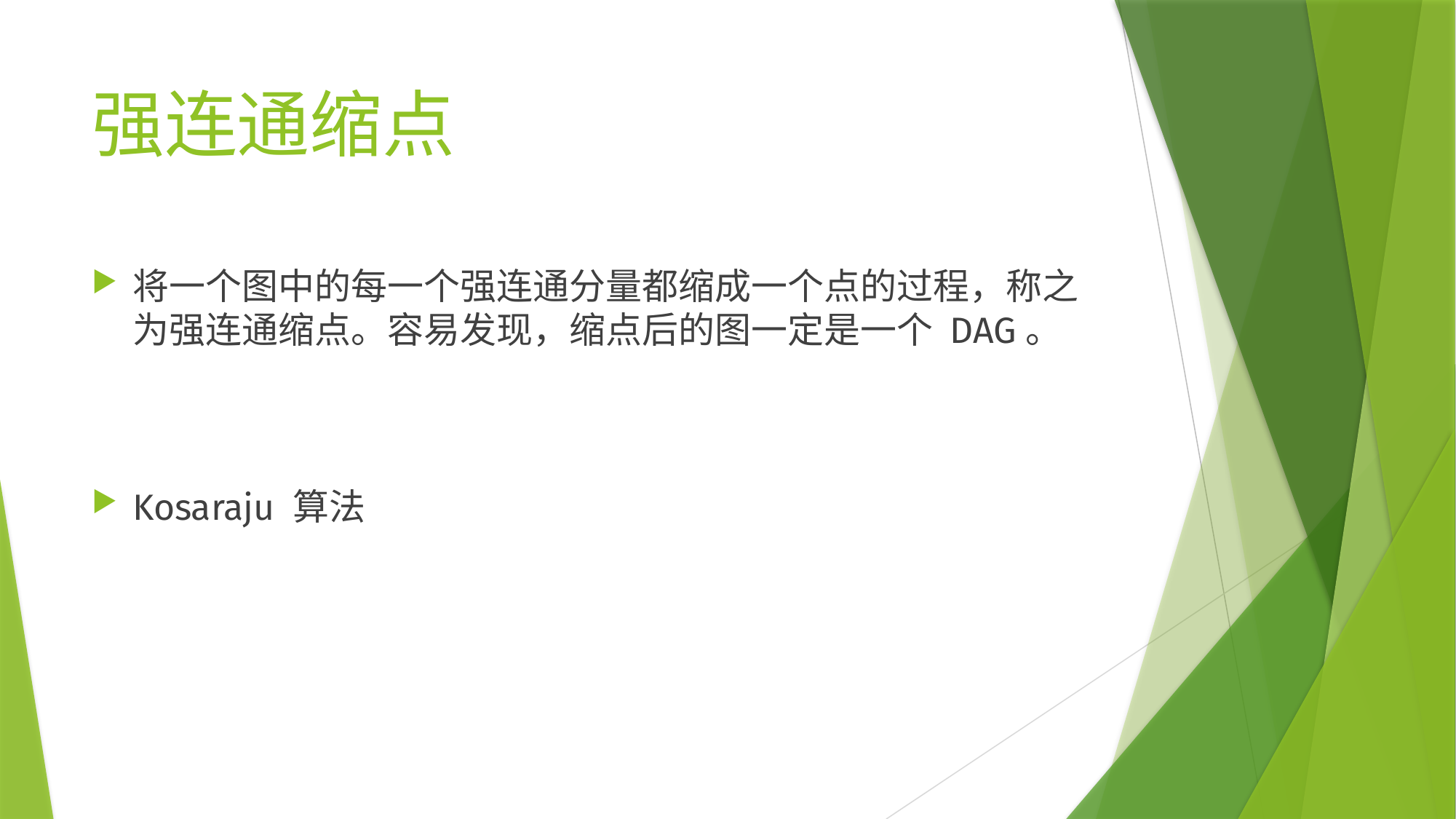

# 强连通缩点
将一个图中的每一个强连通分量都缩成一个点的过程，称之为强连通缩点。容易发现，缩点后的图一定是一个 DAG。

Kosaraju 算法